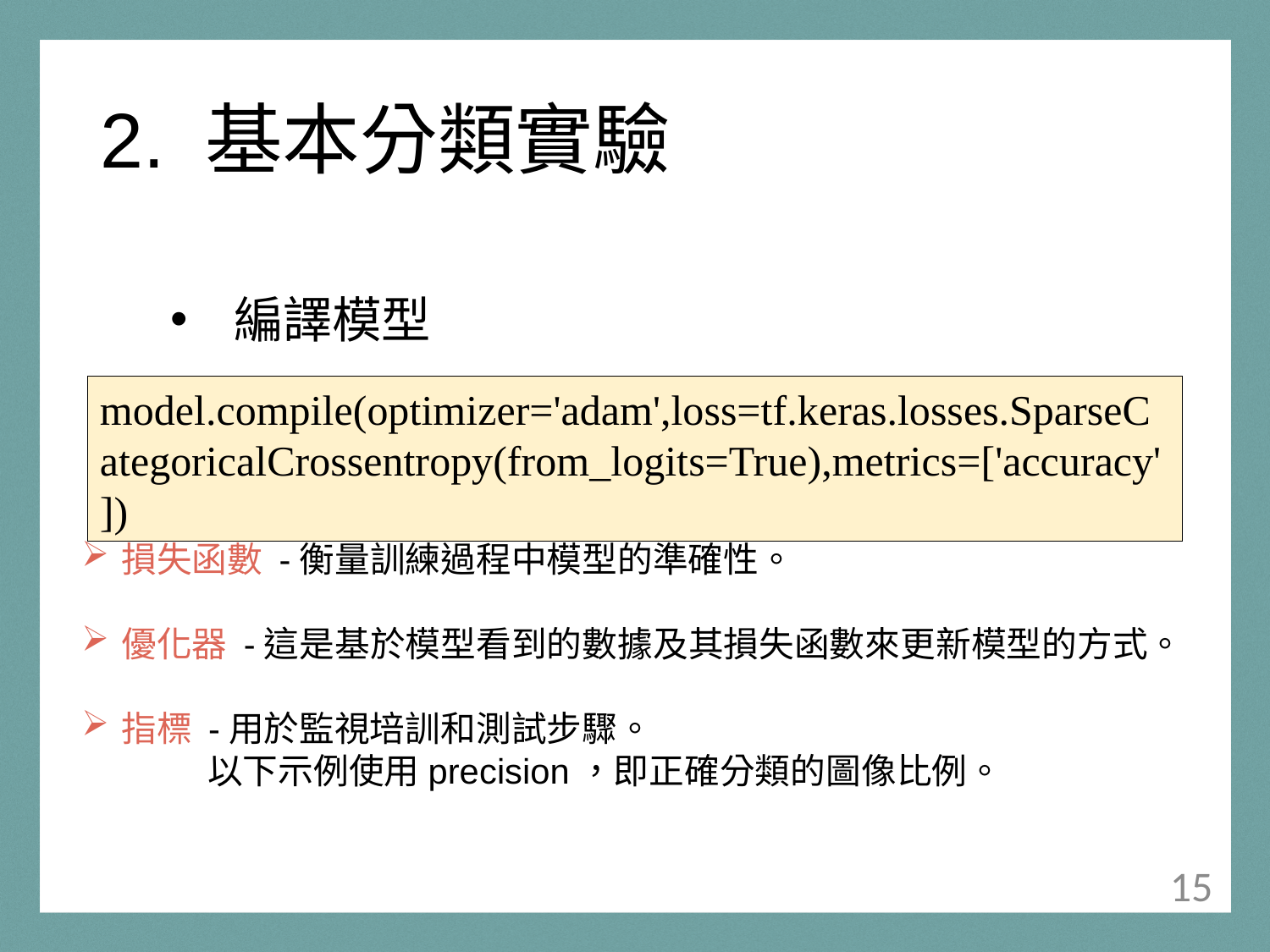

# 2. 基本分類實驗
編譯模型
model.compile(optimizer='adam',loss=tf.keras.losses.SparseCategoricalCrossentropy(from_logits=True),metrics=['accuracy'])
損失函數 -衡量訓練過程中模型的準確性。

優化器 -這是基於模型看到的數據及其損失函數來更新模型的方式。

指標 -用於監視培訓和測試步驟。
               以下示例使用precision，即正確分類的圖像比例。
15